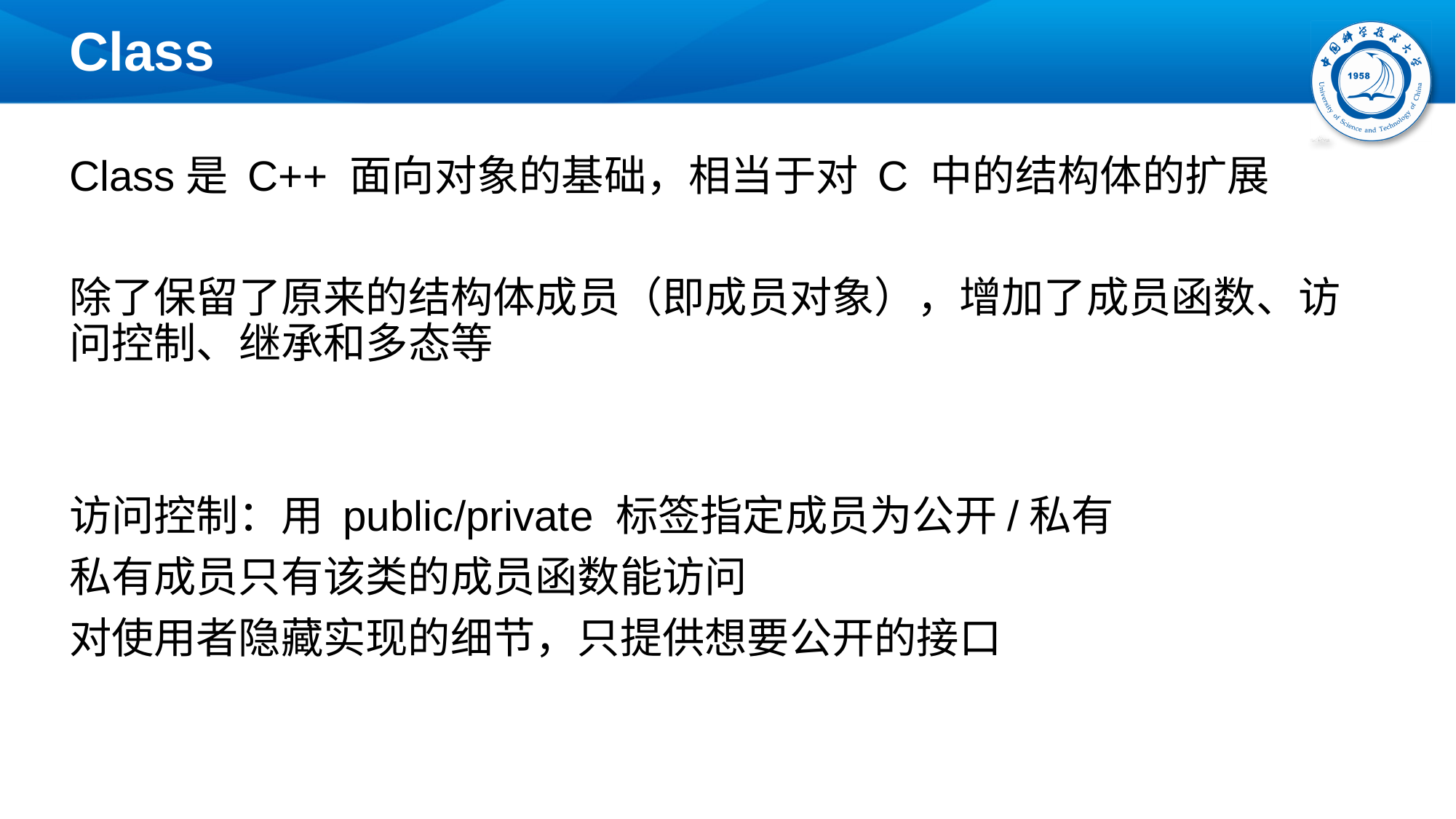

# Class
Class是 C++ 面向对象的基础，相当于对 C 中的结构体的扩展

除了保留了原来的结构体成员（即成员对象），增加了成员函数、访问控制、继承和多态等

访问控制：用 public/private 标签指定成员为公开/私有
私有成员只有该类的成员函数能访问
对使用者隐藏实现的细节，只提供想要公开的接口